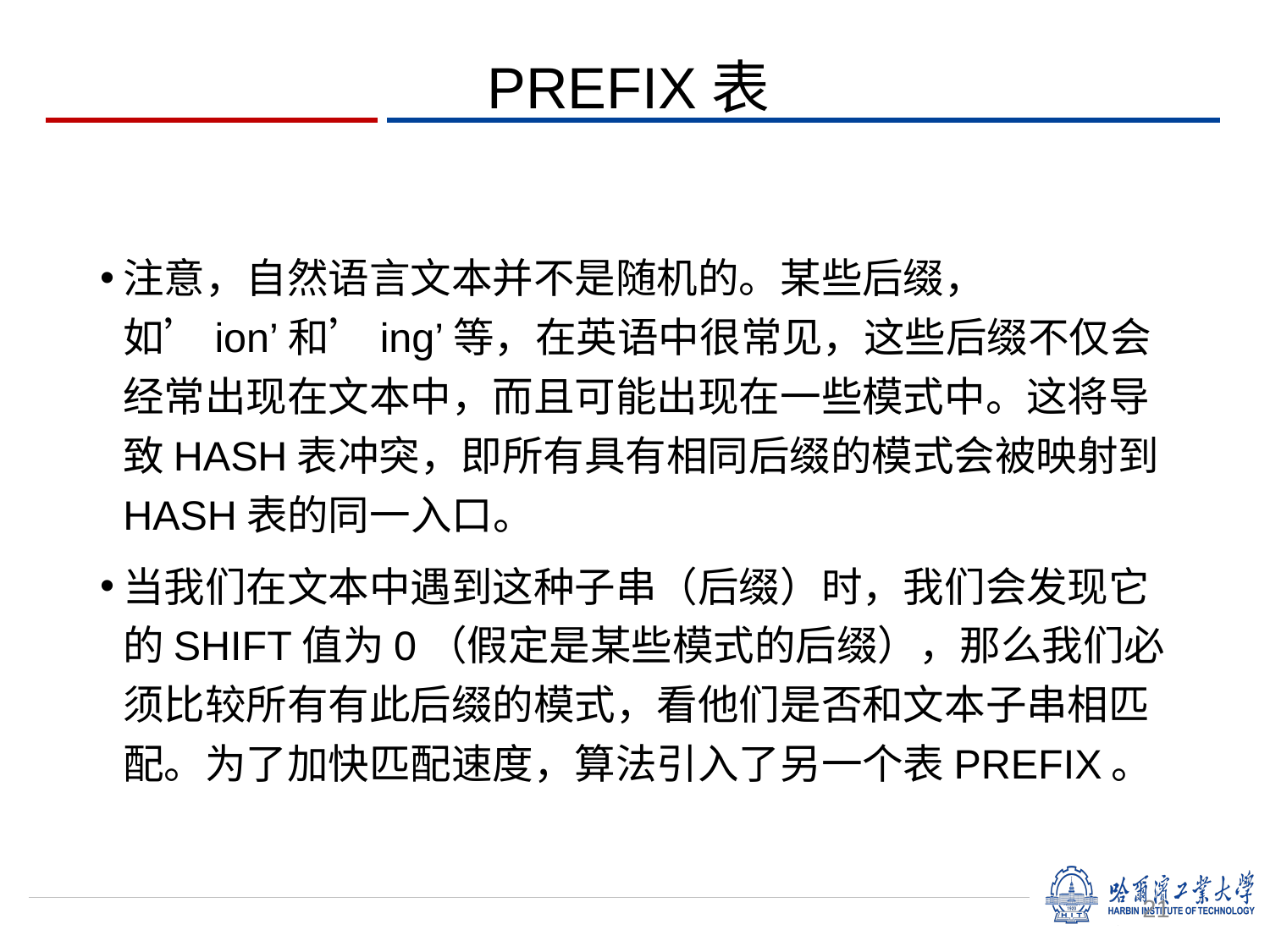

# PREFIX表
注意，自然语言文本并不是随机的。某些后缀，如’ion’和’ing’等，在英语中很常见，这些后缀不仅会经常出现在文本中，而且可能出现在一些模式中。这将导致HASH表冲突，即所有具有相同后缀的模式会被映射到HASH表的同一入口。
当我们在文本中遇到这种子串（后缀）时，我们会发现它的SHIFT值为0（假定是某些模式的后缀），那么我们必须比较所有有此后缀的模式，看他们是否和文本子串相匹配。为了加快匹配速度，算法引入了另一个表PREFIX。
21